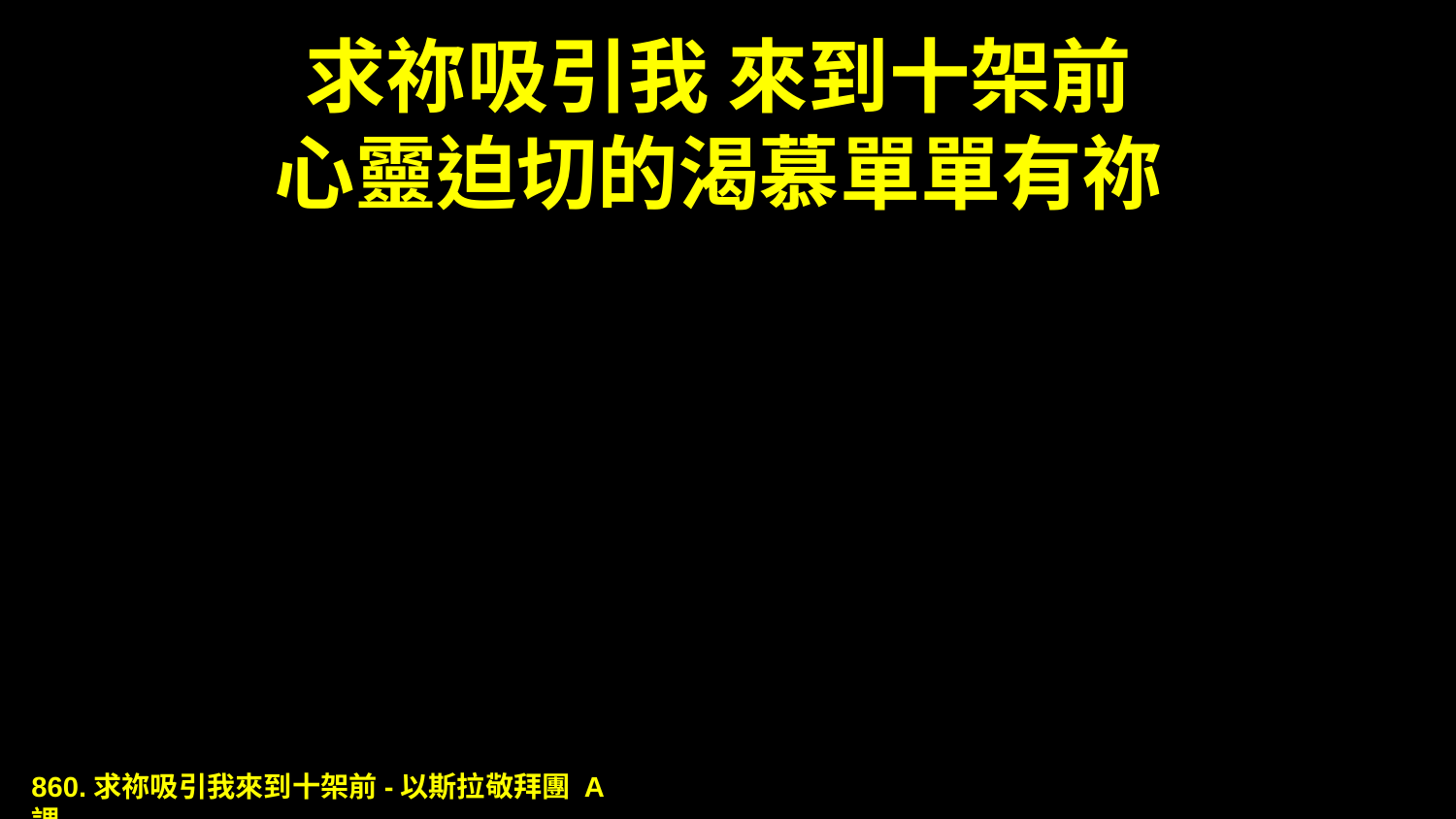

# 求祢吸引我 來到十架前 心靈迫切的渴慕單單有祢
860.求祢吸引我來到十架前-以斯拉敬拜團 A調